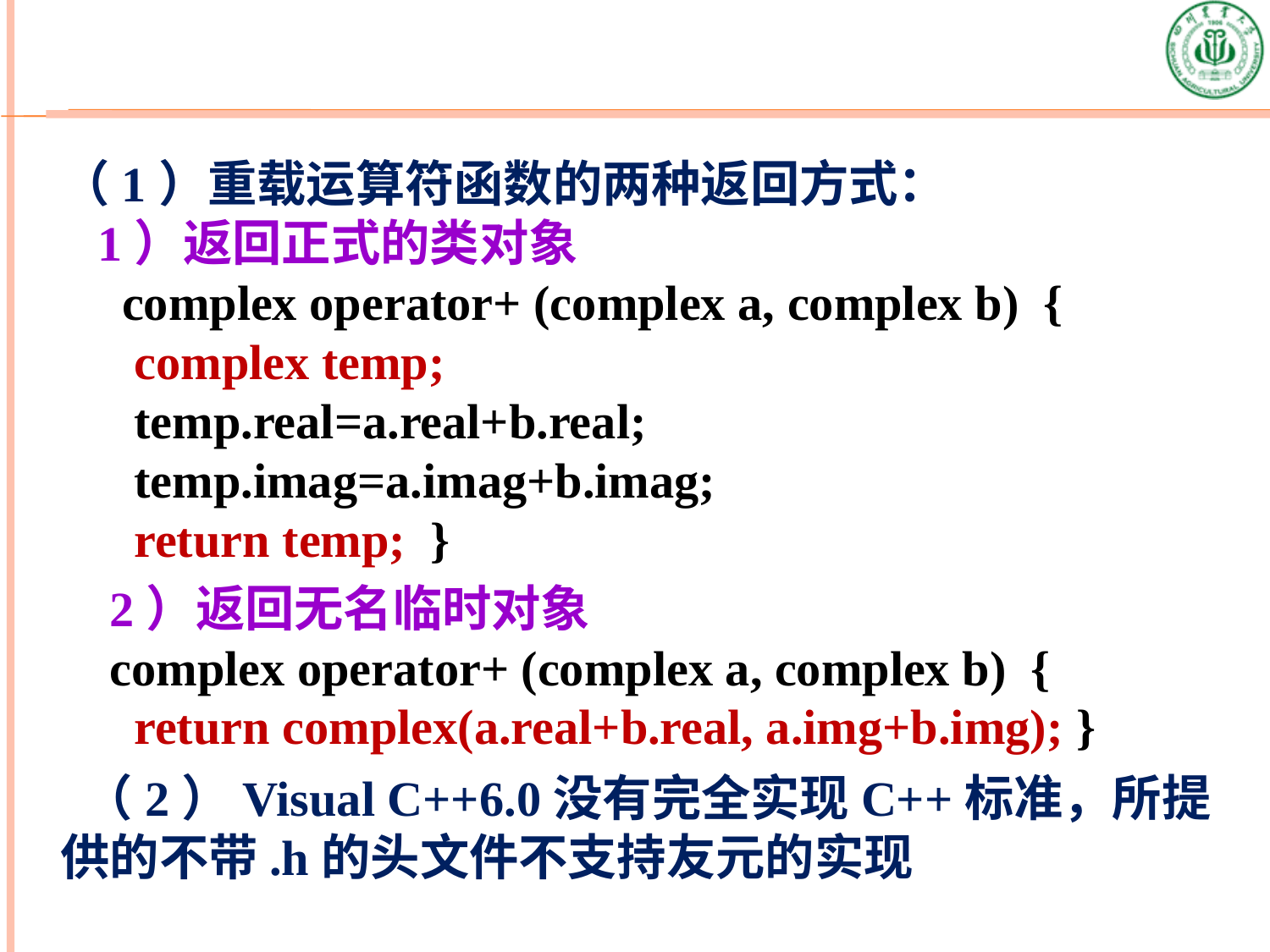

（1）重载运算符函数的两种返回方式：
   1）返回正式的类对象
     complex operator+ (complex a, complex b)  {
      complex temp;
      temp.real=a.real+b.real;
      temp.imag=a.imag+b.imag;
      return temp;  }
    2）返回无名临时对象
    complex operator+ (complex a, complex b)  {
      return complex(a.real+b.real, a.img+b.img); }
 （2）Visual C++6.0没有完全实现C++标准，所提供的不带.h的头文件不支持友元的实现